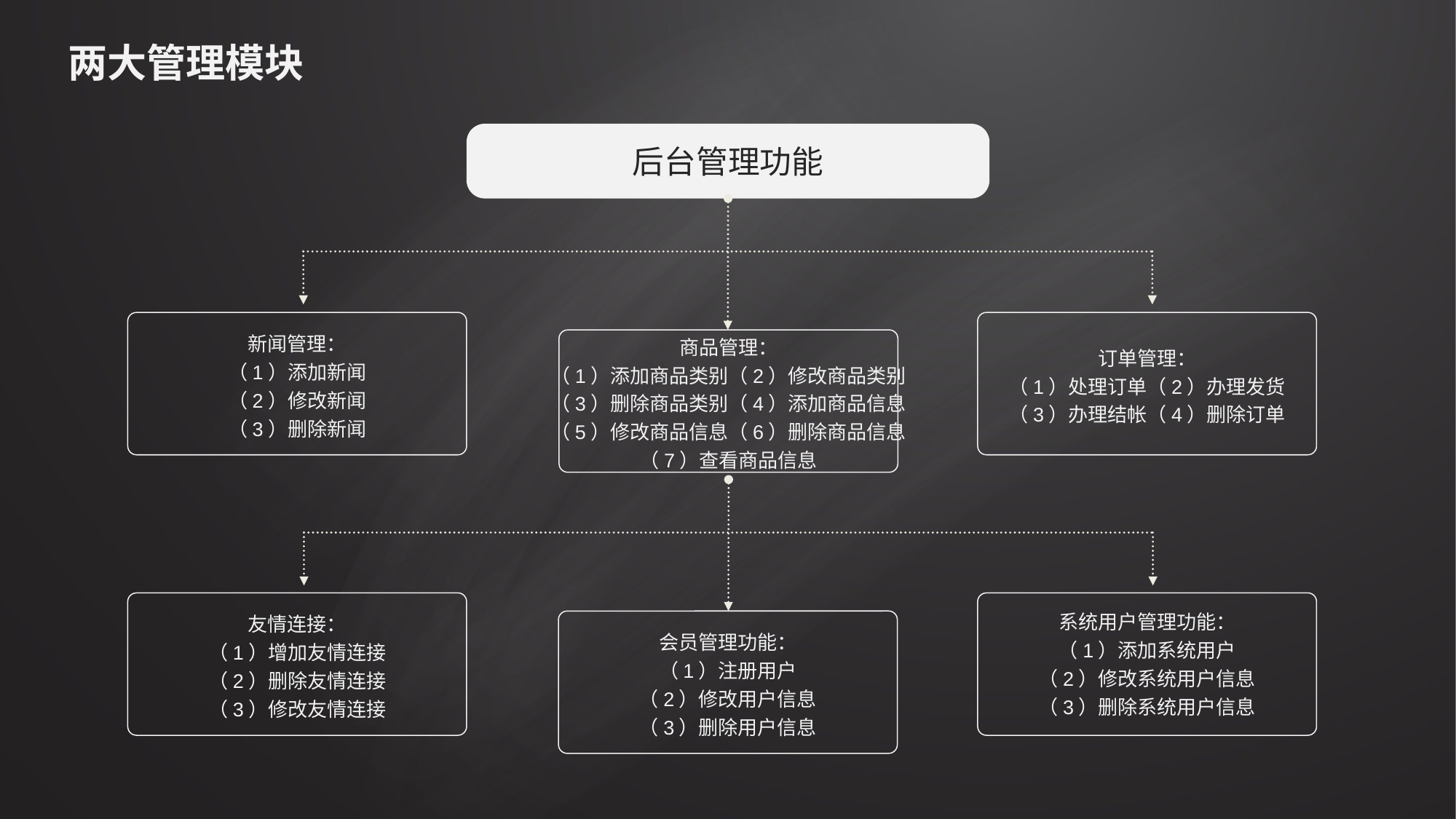

# 两大管理模块
后台管理功能
双击添加标题文字

新闻管理：
（1）添加新闻
（2）修改新闻
（3）删除新闻
订单管理：
（1）处理订单（2）办理发货
（3）办理结帐（4）删除订单
商品管理：
（1）添加商品类别（2）修改商品类别
（3）删除商品类别（4）添加商品信息
（5）修改商品信息（6）删除商品信息
（7）查看商品信息

友情连接：
（1）增加友情连接
（2）删除友情连接
（3）修改友情连接

系统用户管理功能：
（1）添加系统用户
（2）修改系统用户信息
（3）删除系统用户信息

会员管理功能：
（1）注册用户
（2）修改用户信息
（3）删除用户信息